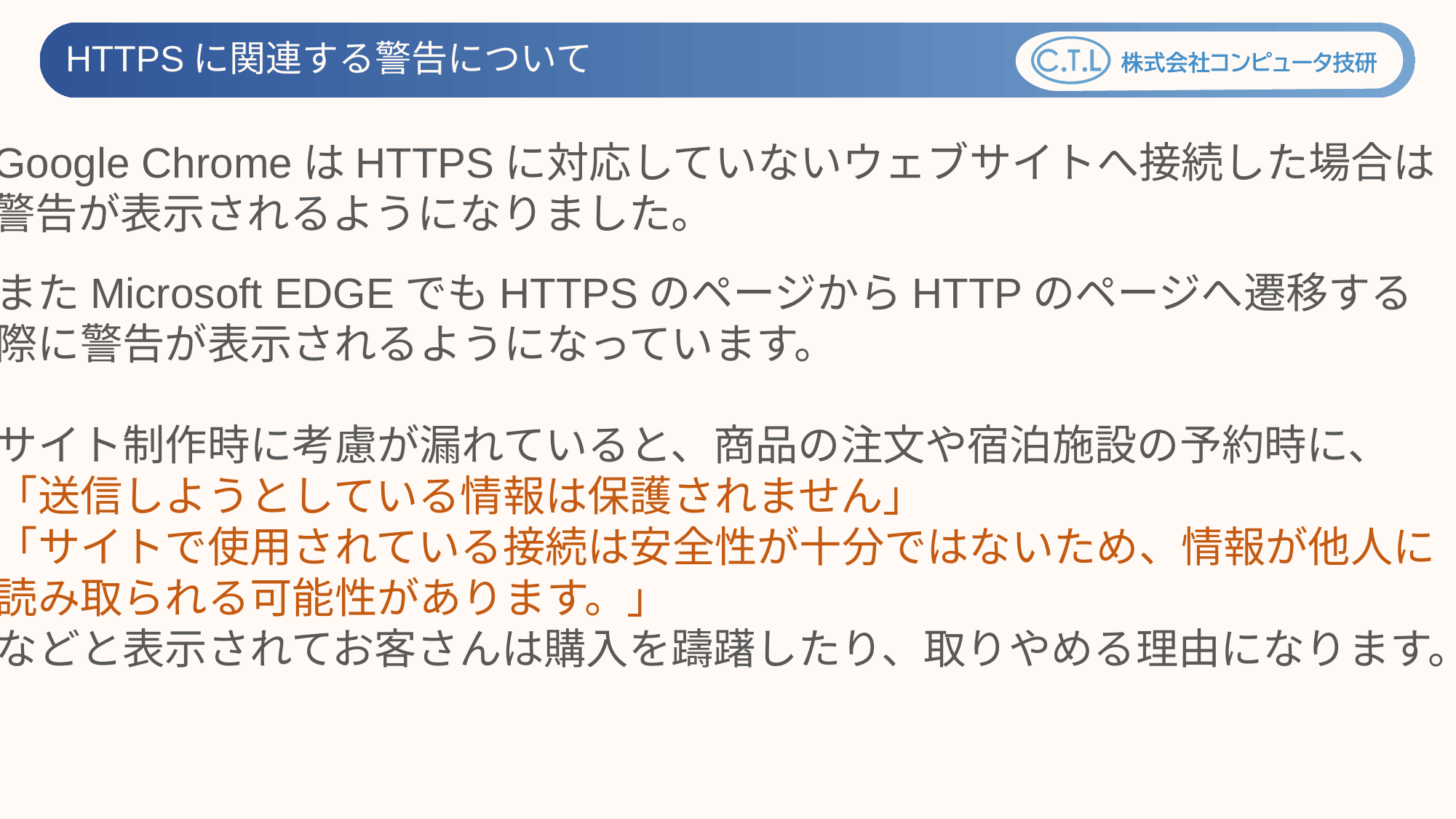

HTTPSに関連する警告について
Google ChromeはHTTPSに対応していないウェブサイトへ接続した場合は
警告が表示されるようになりました。
またMicrosoft EDGEでもHTTPSのページからHTTPのページへ遷移する
際に警告が表示されるようになっています。
サイト制作時に考慮が漏れていると、商品の注文や宿泊施設の予約時に、
「送信しようとしている情報は保護されません」
「サイトで使用されている接続は安全性が十分ではないため、情報が他人に
読み取られる可能性があります。」
などと表示されてお客さんは購入を躊躇したり、取りやめる理由になります。